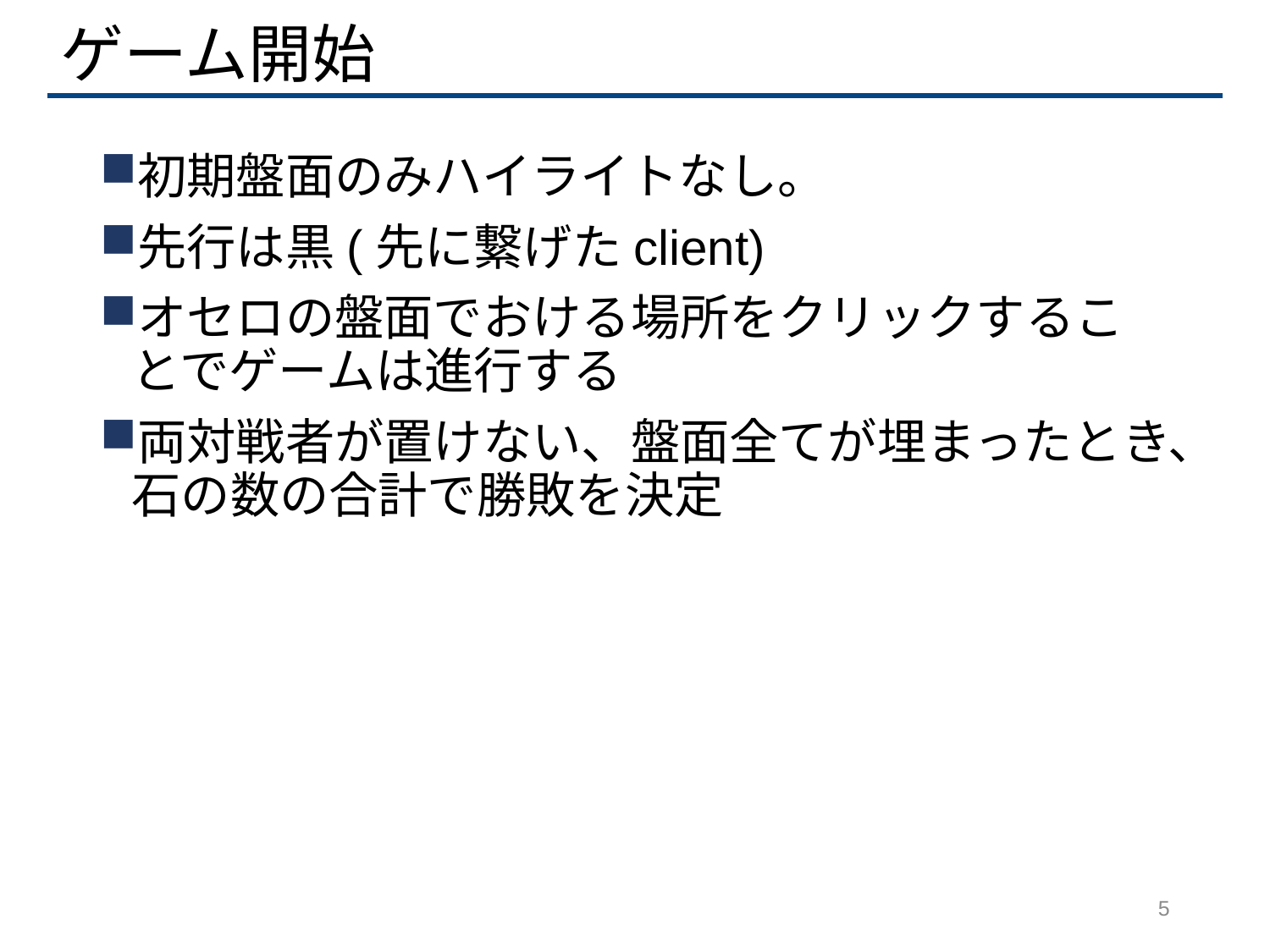

# ゲーム開始
初期盤面のみハイライトなし。
先行は黒(先に繋げたclient)
オセロの盤面でおける場所をクリックすることでゲームは進行する
両対戦者が置けない、盤面全てが埋まったとき、石の数の合計で勝敗を決定

5